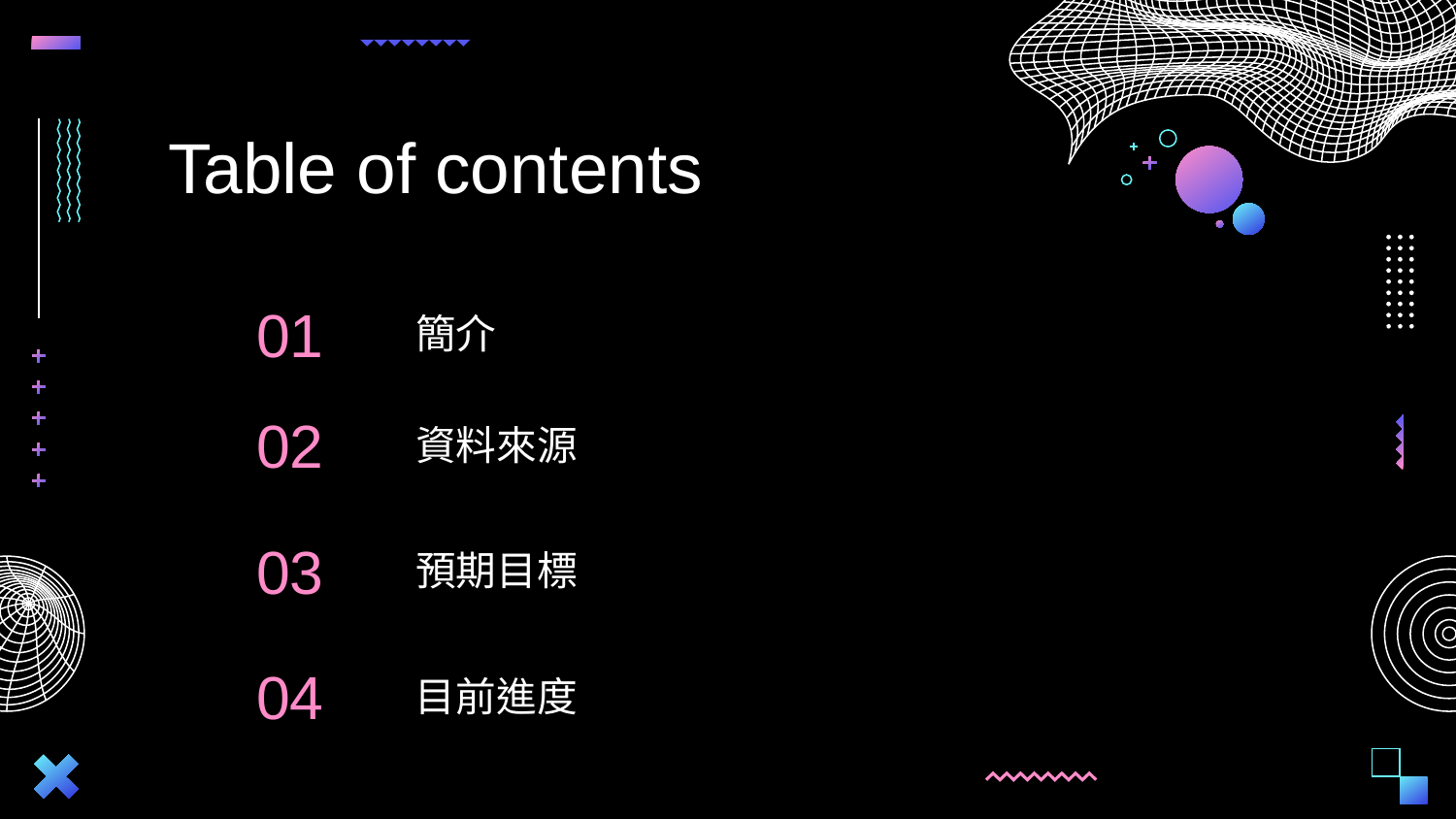

Table of contents

# 簡介
01
資料來源
02
預期目標
03
目前進度
04